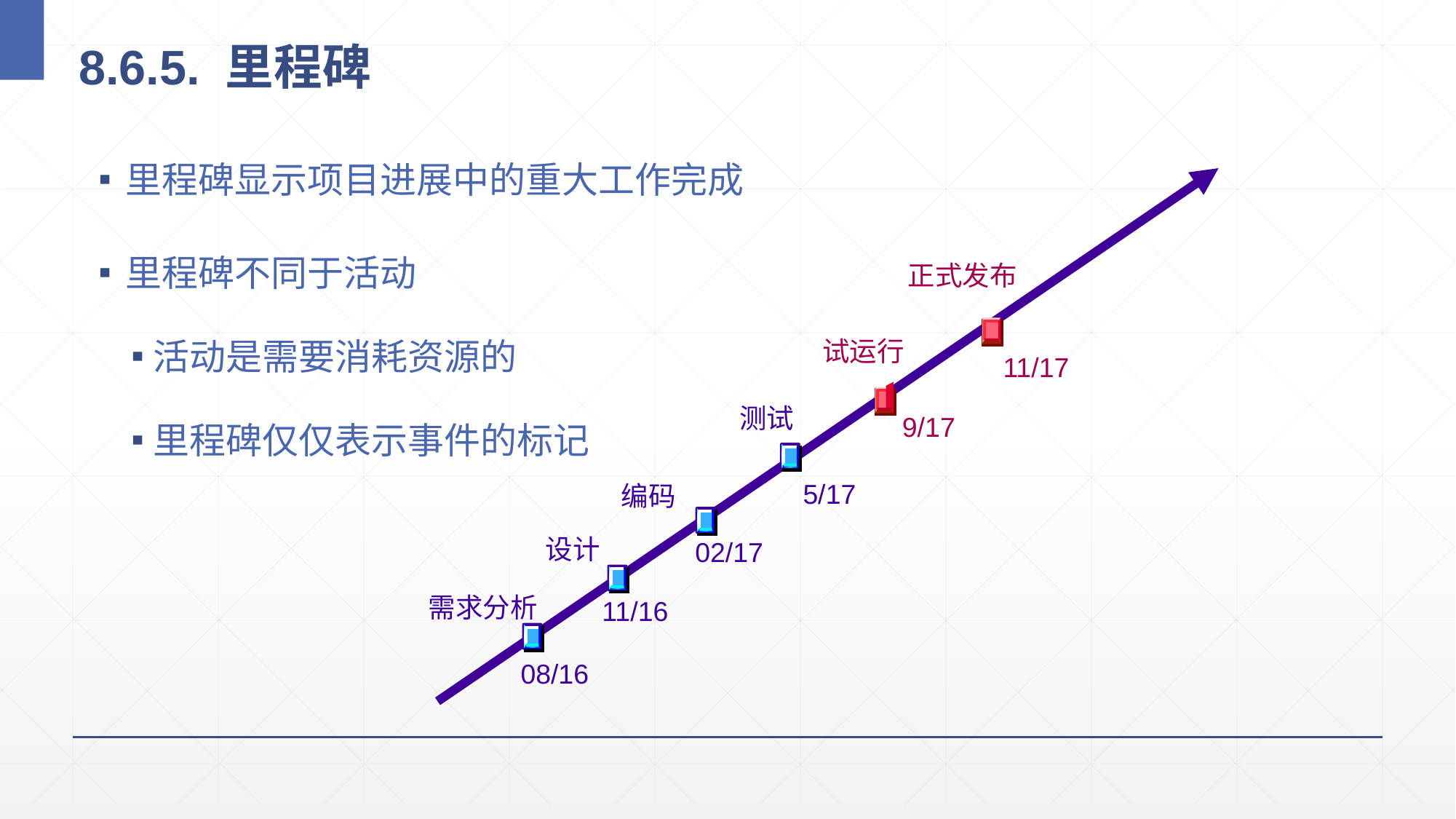

# 8.6.5. 里程碑
里程碑显示项目进展中的重大工作完成
里程碑不同于活动
活动是需要消耗资源的
里程碑仅仅表示事件的标记

正式发布

试运行

11/17

测试

9/17

5/17
编码

设计
02/17

需求分析
11/16

08/16